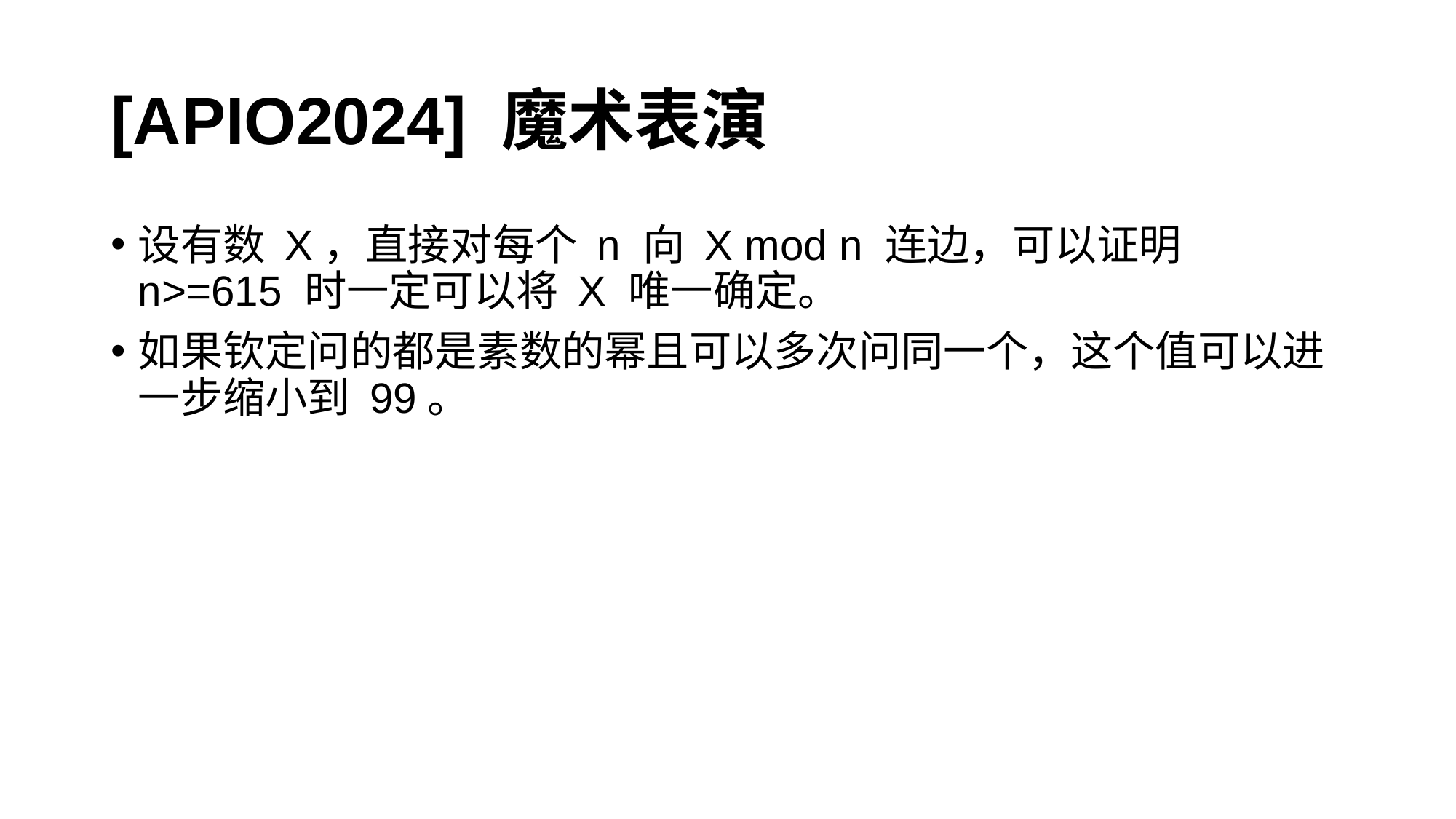

# [APIO2024] 魔术表演
设有数 X，直接对每个 n 向 X mod n 连边，可以证明 n>=615 时一定可以将 X 唯一确定。
如果钦定问的都是素数的幂且可以多次问同一个，这个值可以进一步缩小到 99。